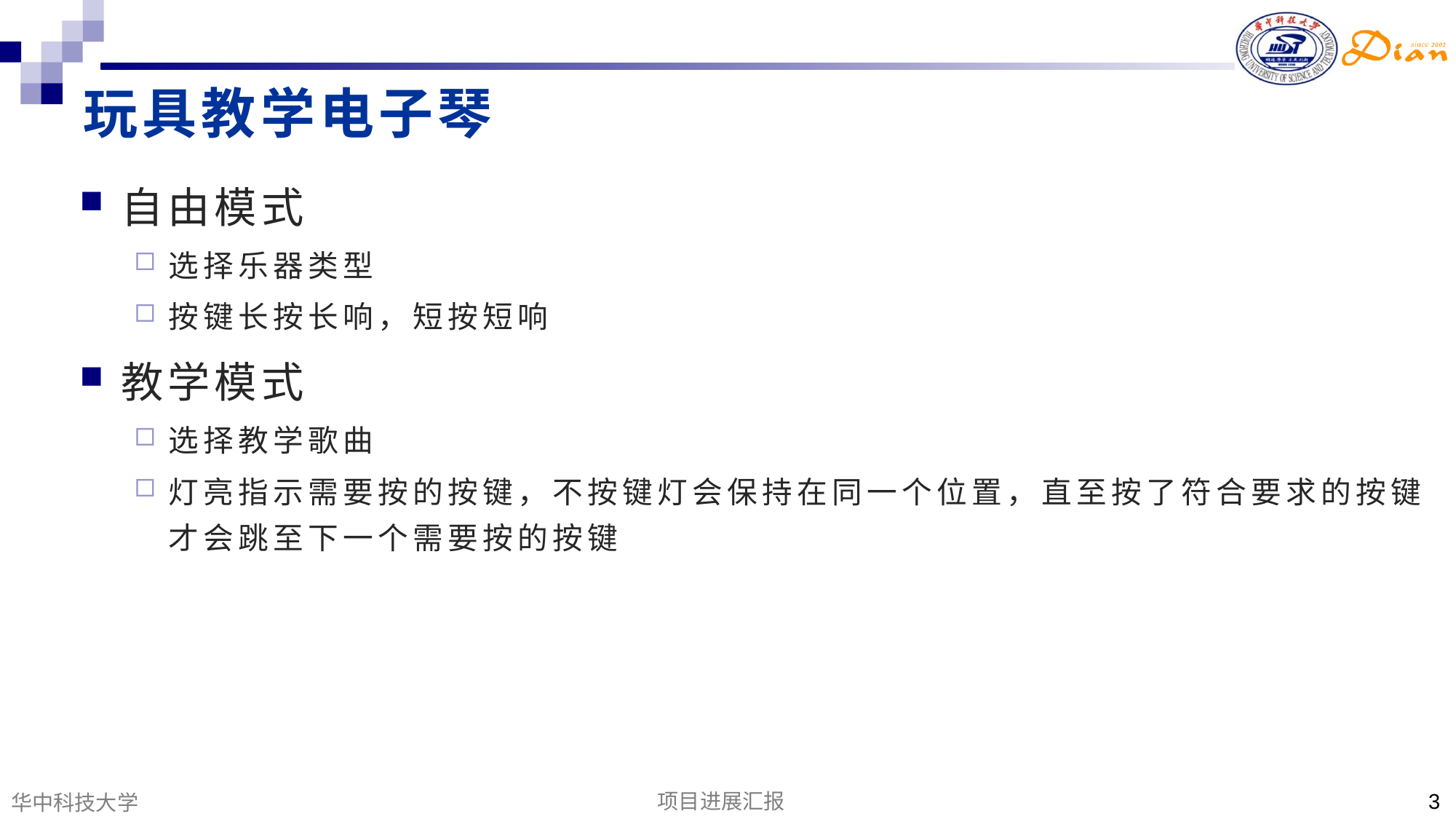

# 玩具教学电子琴
自由模式
选择乐器类型
按键长按长响，短按短响
教学模式
选择教学歌曲
灯亮指示需要按的按键，不按键灯会保持在同一个位置，直至按了符合要求的按键才会跳至下一个需要按的按键

项目进展汇报
3
华中科技大学